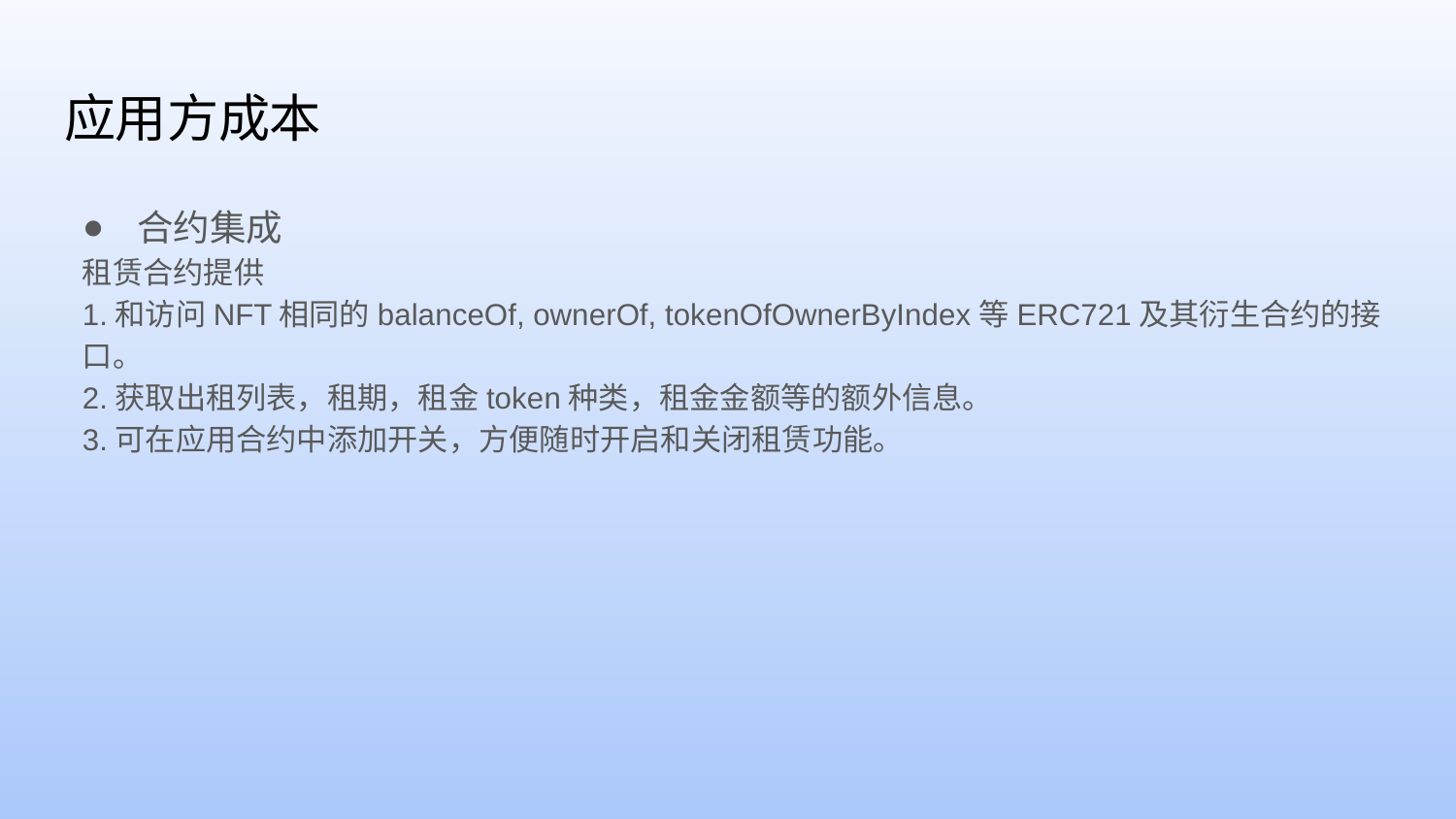

# 应用方成本
合约集成
租赁合约提供
1.和访问NFT相同的balanceOf, ownerOf, tokenOfOwnerByIndex等ERC721及其衍生合约的接口。
2.获取出租列表，租期，租金token种类，租金金额等的额外信息。
3.可在应用合约中添加开关，方便随时开启和关闭租赁功能。